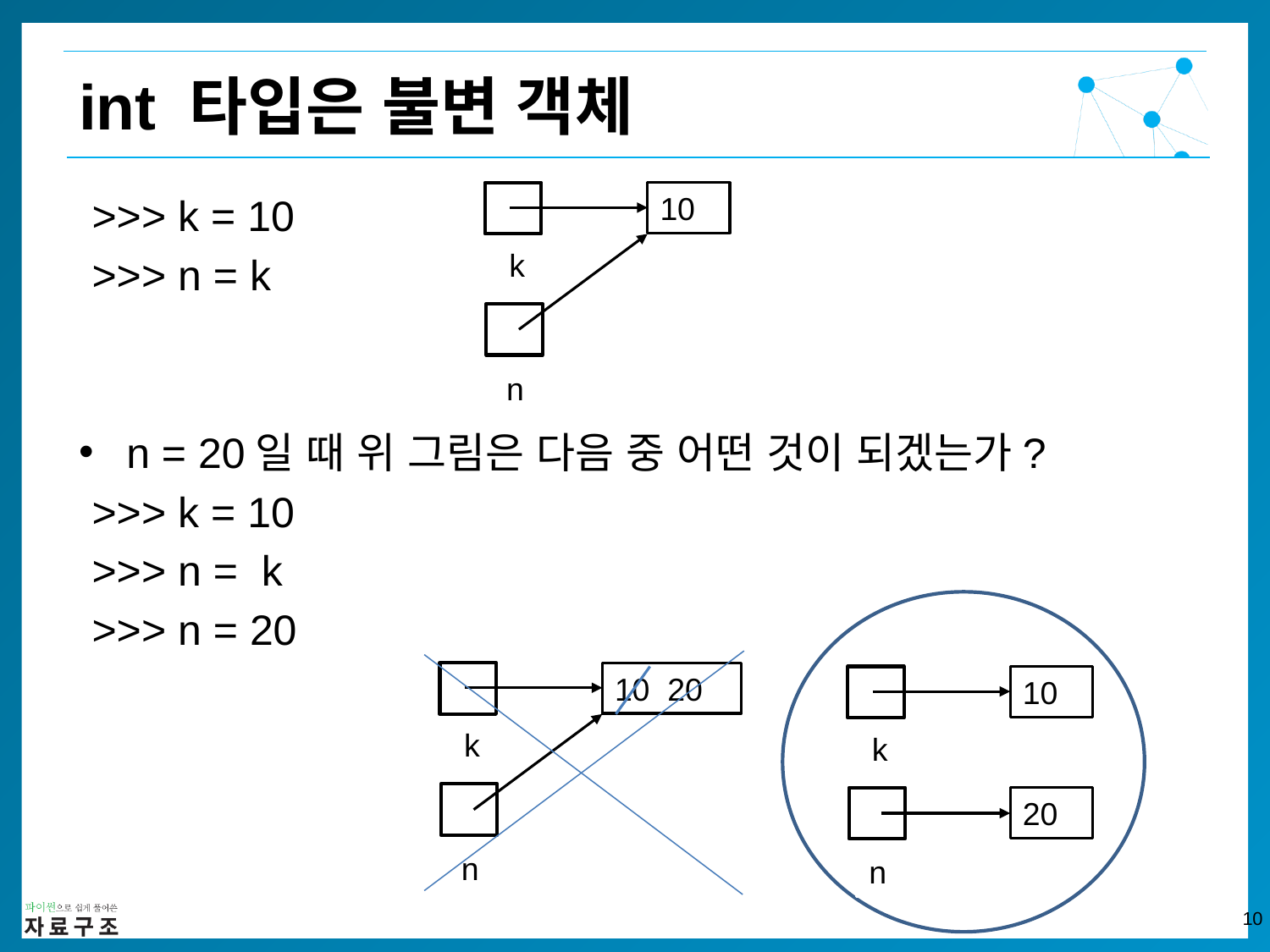

int 타입은 불변 객체
>>> k = 10
>>> n = k

n = 20일 때 위 그림은 다음 중 어떤 것이 되겠는가?
>>> k = 10
>>> n =  k
>>> n = 20

10
k

n

10  20
k

10
k

n
20
n